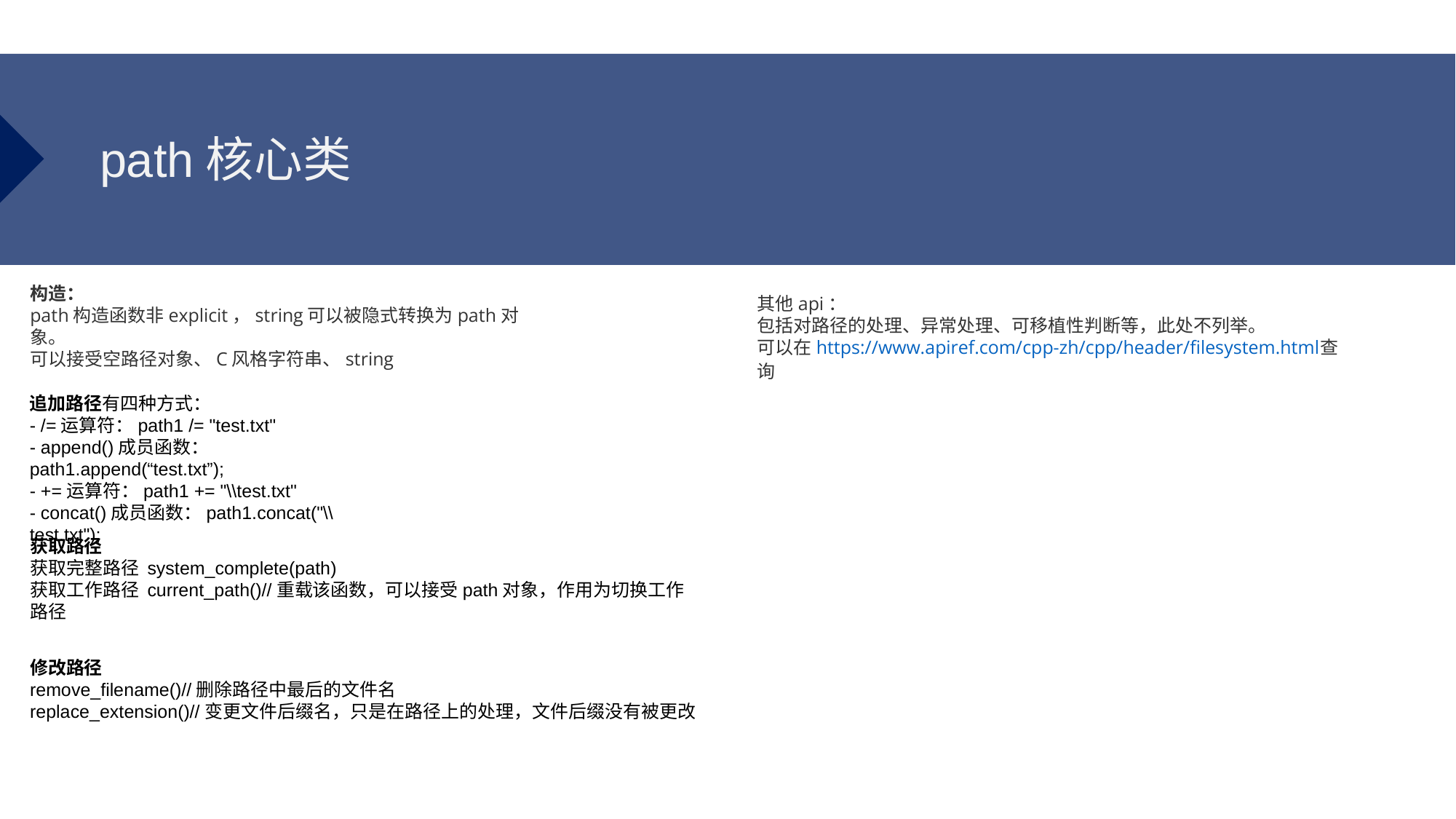

path核心类

构造：
path构造函数非explicit，string可以被隐式转换为path对象。
可以接受空路径对象、C风格字符串、string
其他api：
包括对路径的处理、异常处理、可移植性判断等，此处不列举。
可以在https://www.apiref.com/cpp-zh/cpp/header/filesystem.html查询
追加路径有四种方式：
- /=运算符：path1 /= "test.txt"
- append()成员函数：path1.append(“test.txt”);
- +=运算符：path1 += "\\test.txt"
- concat()成员函数：path1.concat("\\test.txt");
获取路径
获取完整路径 system_complete(path)
获取工作路径 current_path()//重载该函数，可以接受path对象，作用为切换工作路径
修改路径
remove_filename()//删除路径中最后的文件名
replace_extension()//变更文件后缀名，只是在路径上的处理，文件后缀没有被更改